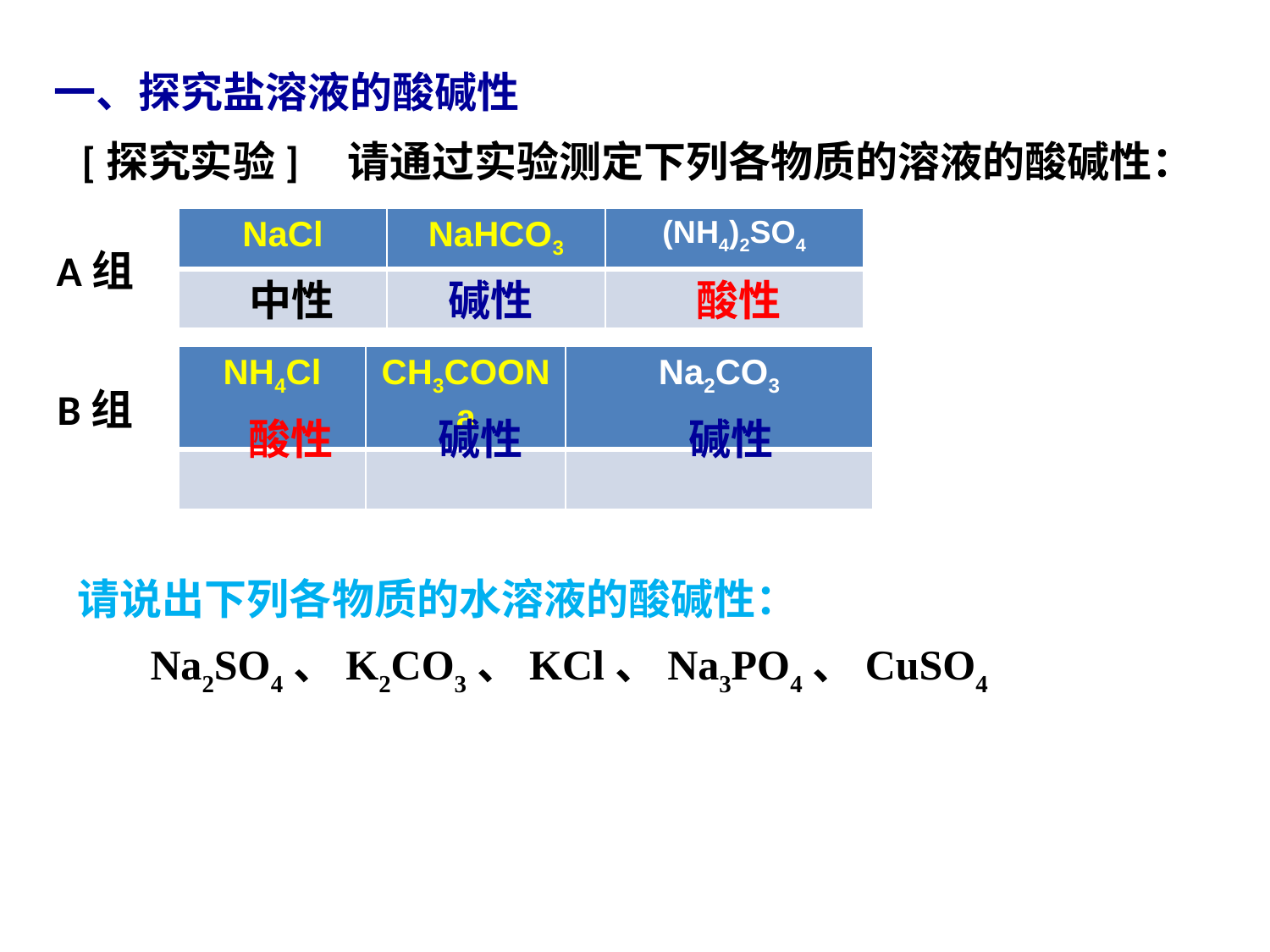

一、探究盐溶液的酸碱性
[探究实验]    请通过实验测定下列各物质的溶液的酸碱性：
| NaCl | NaHCO3 | (NH4)2SO4 |
| --- | --- | --- |
|  |  |  |
A组
中性
碱性
酸性
| NH4Cl | CH3COONa | Na2CO3 |
| --- | --- | --- |
|  |  |  |
B组
酸性
碱性
碱性
请说出下列各物质的水溶液的酸碱性：
Na2SO4、K2CO3、KCl、Na3PO4、CuSO4